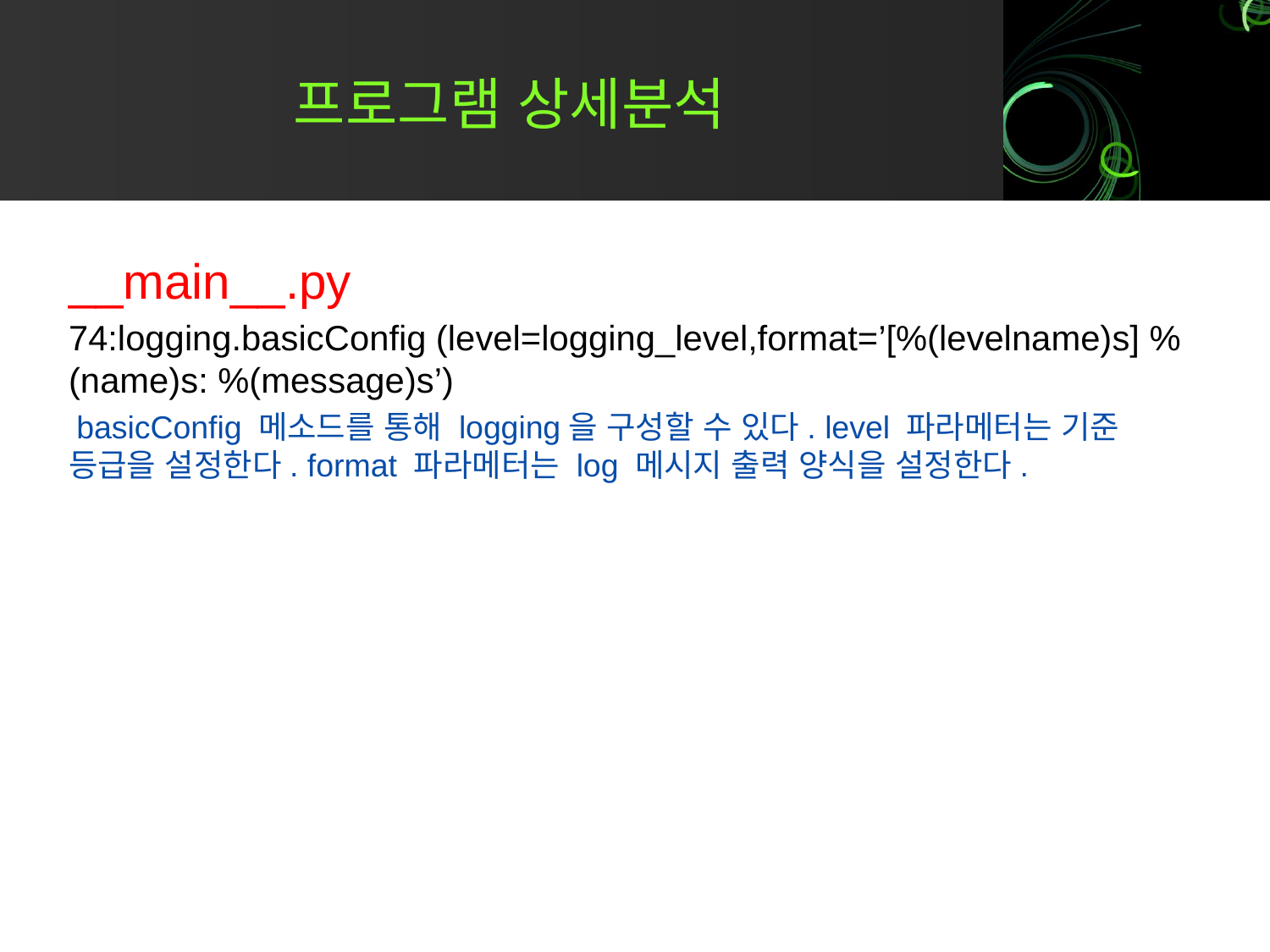

# 프로그램 상세분석

__main__.py
74:logging.basicConfig (level=logging_level,format=’[%(levelname)s] %(name)s: %(message)s’)
 basicConfig 메소드를 통해 logging을 구성할 수 있다. level 파라메터는 기준 등급을 설정한다. format 파라메터는 log 메시지 출력 양식을 설정한다.